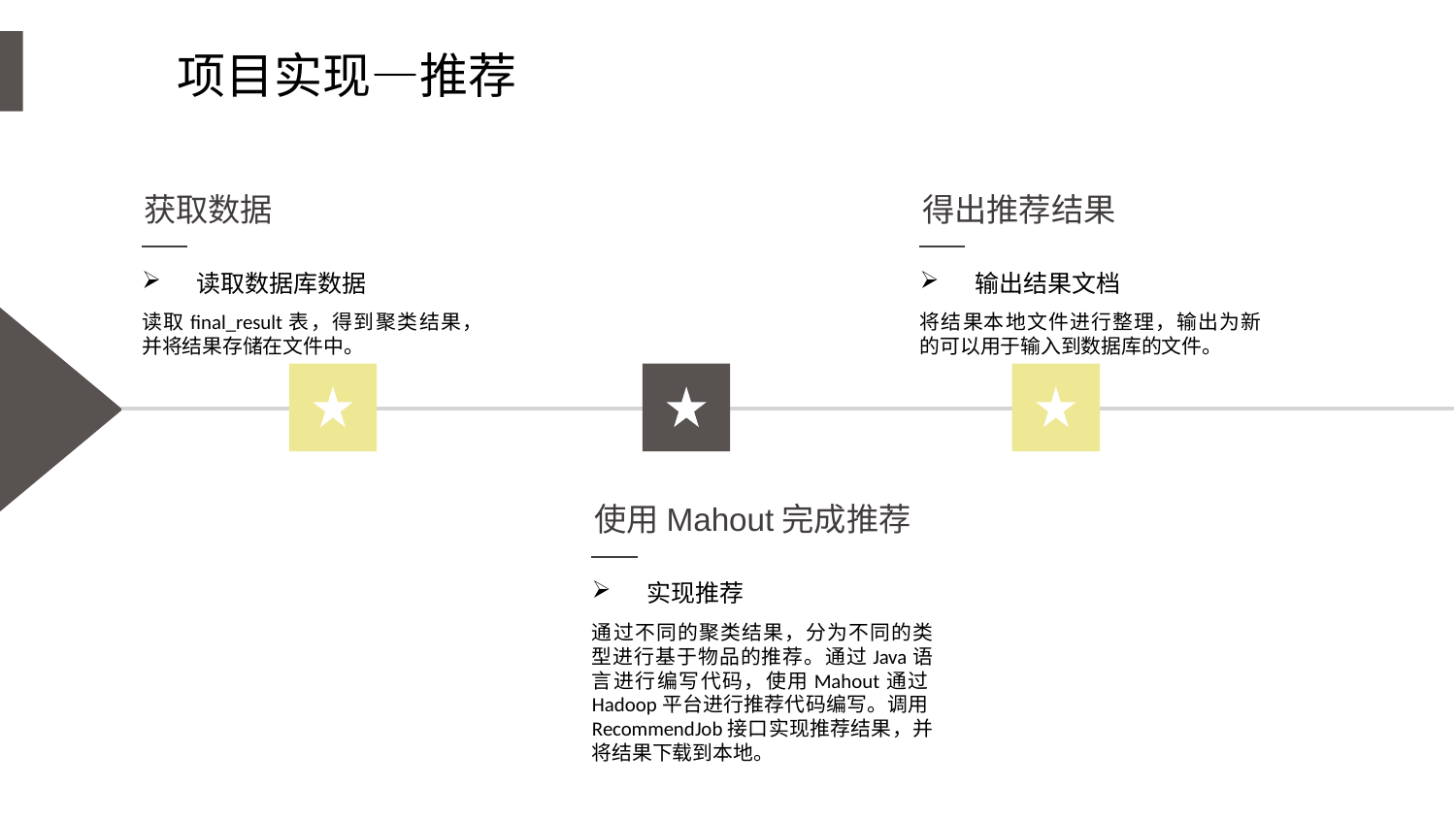

项目实现—推荐
获取数据

读取数据库数据
读取final_result表，得到聚类结果，并将结果存储在文件中。

得出推荐结果

输出结果文档
将结果本地文件进行整理，输出为新的可以用于输入到数据库的文件。

使用Mahout完成推荐

实现推荐
通过不同的聚类结果，分为不同的类型进行基于物品的推荐。通过Java语言进行编写代码，使用Mahout通过Hadoop平台进行推荐代码编写。调用RecommendJob接口实现推荐结果，并将结果下载到本地。